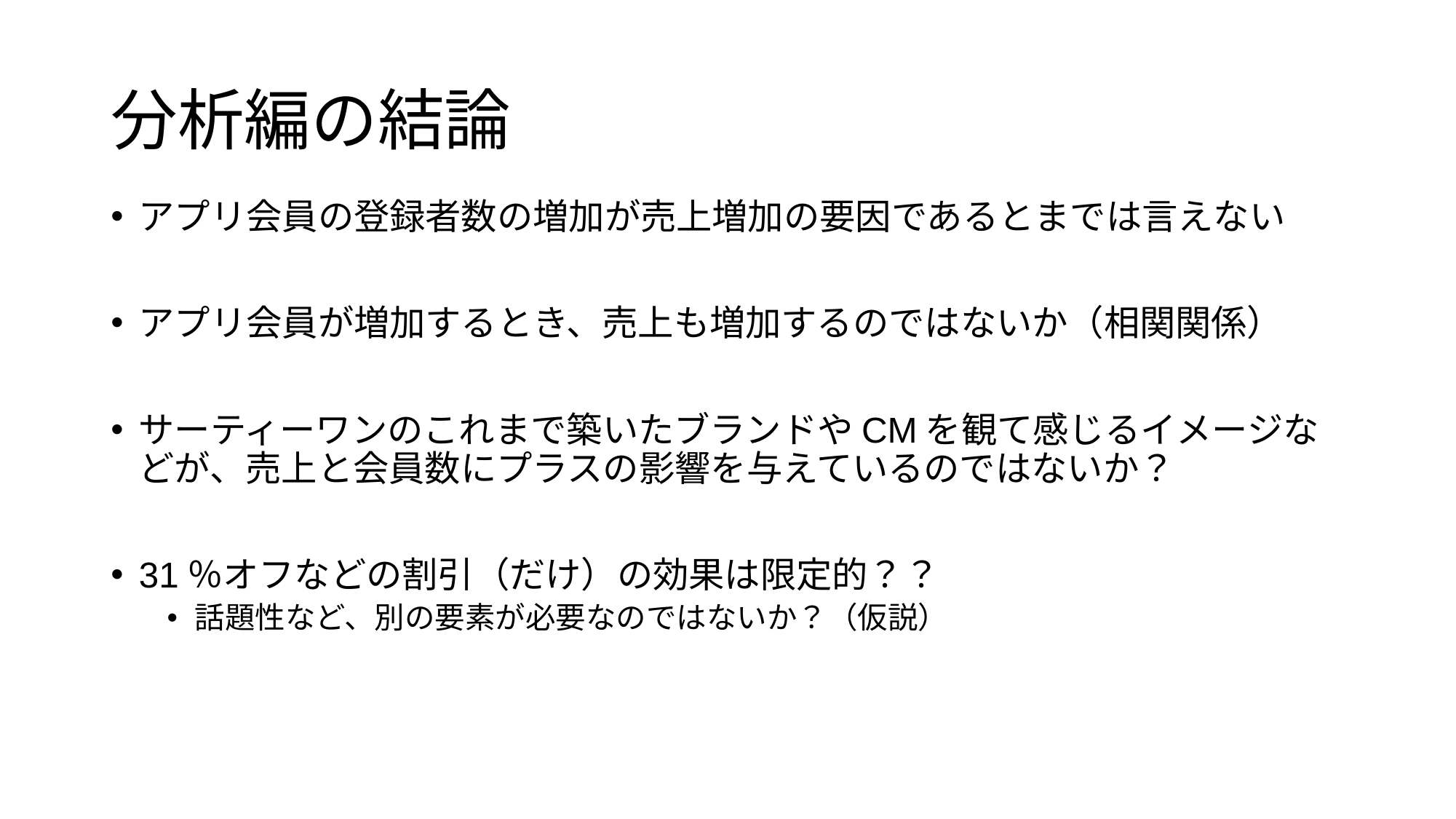

# 分析編の結論
アプリ会員の登録者数の増加が売上増加の要因であるとまでは言えない

アプリ会員が増加するとき、売上も増加するのではないか（相関関係）

サーティーワンのこれまで築いたブランドやCMを観て感じるイメージなどが、売上と会員数にプラスの影響を与えているのではないか？

31％オフなどの割引（だけ）の効果は限定的？？
話題性など、別の要素が必要なのではないか？（仮説）